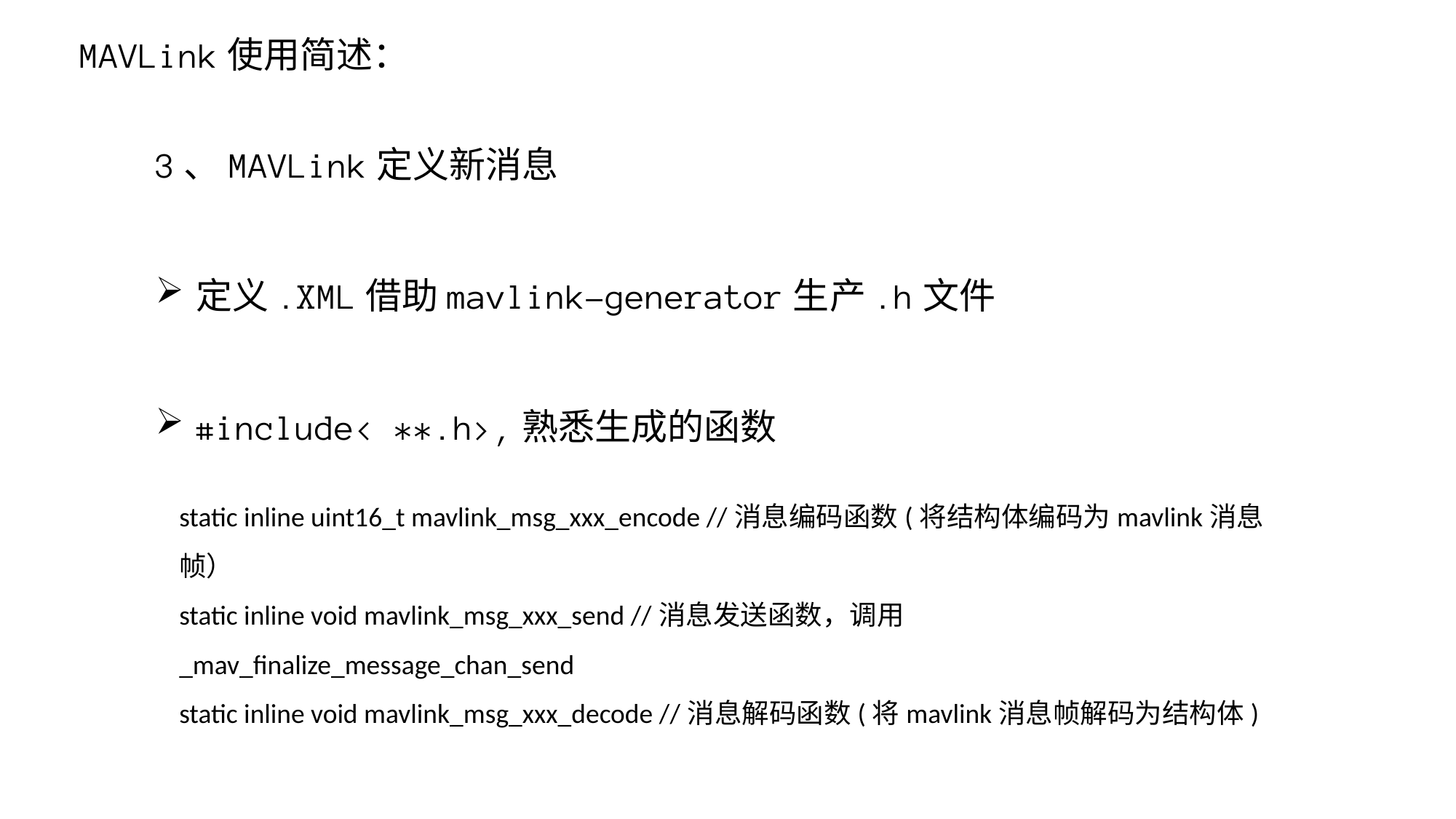

MAVLink使用简述：

3、MAVLink定义新消息

定义.XML借助mavlink-generator生产.h文件

#include< **.h>,熟悉生成的函数

static inline uint16_t mavlink_msg_xxx_encode //消息编码函数(将结构体编码为mavlink消息帧）
static inline void mavlink_msg_xxx_send //消息发送函数，调用_mav_finalize_message_chan_send
static inline void mavlink_msg_xxx_decode //消息解码函数(将mavlink消息帧解码为结构体)